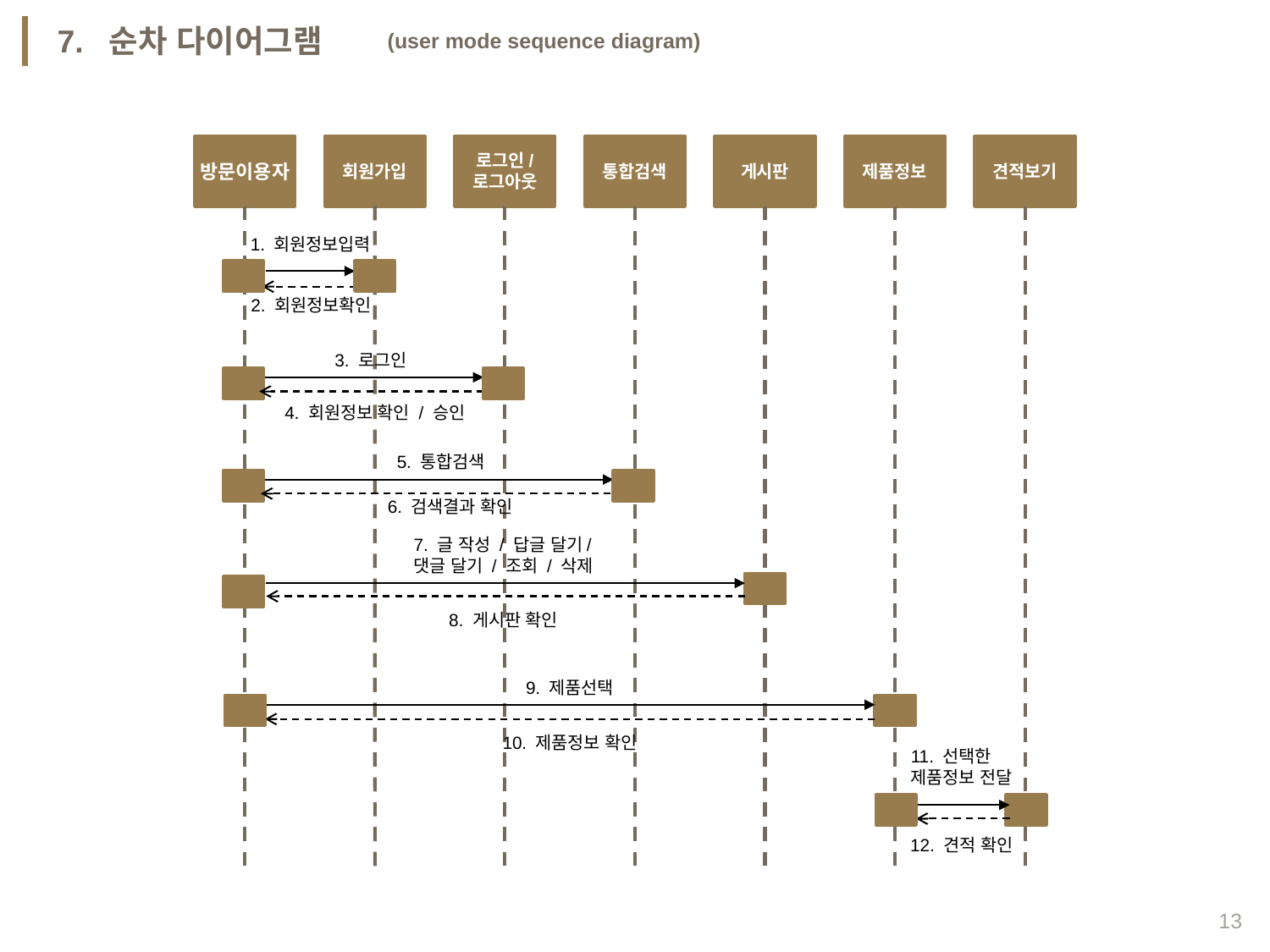

7.  순차 다이어그램
(user mode sequence diagram)
방문이용자
회원가입
로그인/
로그아웃
통합검색
게시판
제품정보
견적보기
1. 회원정보입력

2. 회원정보확인
3. 로그인

4. 회원정보 확인 / 승인
5. 통합검색

6. 검색결과 확인
7. 글 작성 / 답글 달기/
댓글 달기 / 조회 / 삭제

8. 게시판 확인
9. 제품선택

10. 제품정보 확인
11. 선택한
제품정보 전달

12. 견적 확인
13